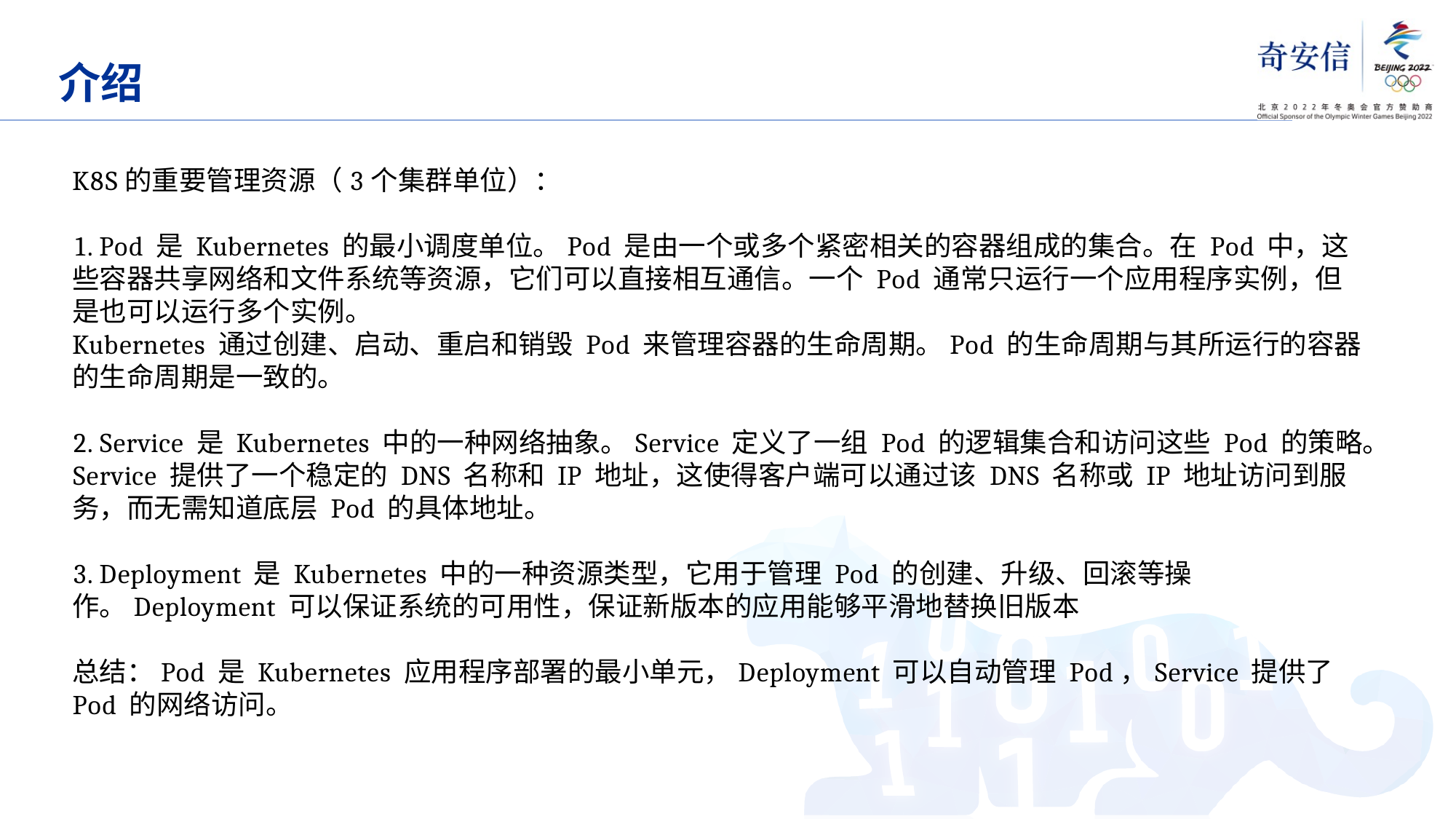

# 介绍
K8S的重要管理资源（3个集群单位）：
1. Pod 是 Kubernetes 的最小调度单位。Pod 是由一个或多个紧密相关的容器组成的集合。在 Pod 中，这些容器共享网络和文件系统等资源，它们可以直接相互通信。一个 Pod 通常只运行一个应用程序实例，但是也可以运行多个实例。
Kubernetes 通过创建、启动、重启和销毁 Pod 来管理容器的生命周期。Pod 的生命周期与其所运行的容器的生命周期是一致的。

2. Service 是 Kubernetes 中的一种网络抽象。Service 定义了一组 Pod 的逻辑集合和访问这些 Pod 的策略。Service 提供了一个稳定的 DNS 名称和 IP 地址，这使得客户端可以通过该 DNS 名称或 IP 地址访问到服务，而无需知道底层 Pod 的具体地址。
3. Deployment 是 Kubernetes 中的一种资源类型，它用于管理 Pod 的创建、升级、回滚等操作。Deployment 可以保证系统的可用性，保证新版本的应用能够平滑地替换旧版本
总结：Pod 是 Kubernetes 应用程序部署的最小单元，Deployment 可以自动管理 Pod，Service 提供了 Pod 的网络访问。